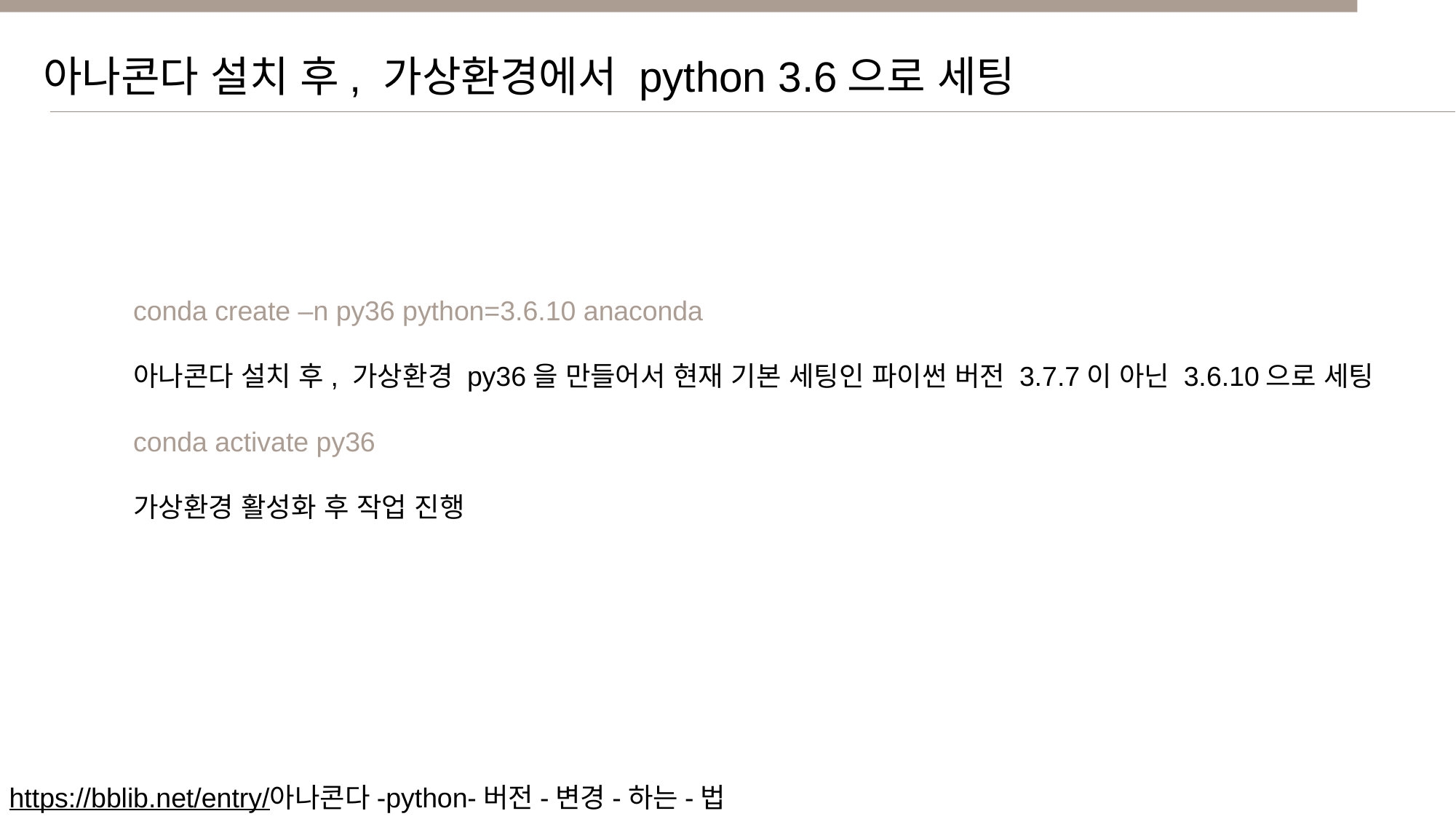

아나콘다 설치 후, 가상환경에서 python 3.6으로 세팅
conda create –n py36 python=3.6.10 anaconda

아나콘다 설치 후, 가상환경 py36을 만들어서 현재 기본 세팅인 파이썬 버전 3.7.7이 아닌 3.6.10으로 세팅

conda activate py36

가상환경 활성화 후 작업 진행
https://bblib.net/entry/아나콘다-python-버전-변경-하는-법